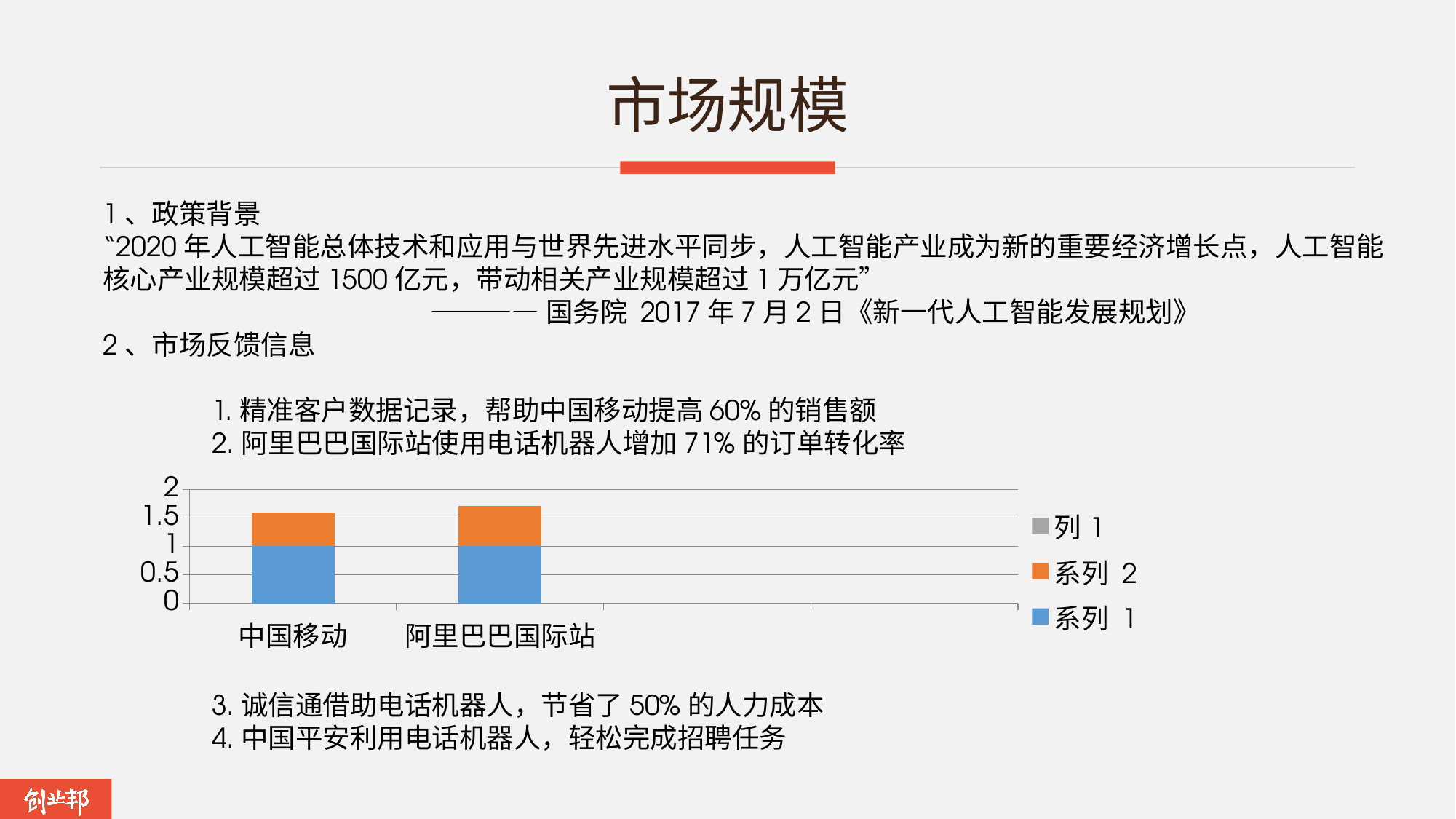

# 市场规模
1、政策背景
“2020年人工智能总体技术和应用与世界先进水平同步，人工智能产业成为新的重要经济增长点，人工智能核心产业规模超过1500亿元，带动相关产业规模超过1万亿元”
			————国务院 2017年7月2日《新一代人工智能发展规划》
2、市场反馈信息

	1.精准客户数据记录，帮助中国移动提高60%的销售额
	2.阿里巴巴国际站使用电话机器人增加71%的订单转化率

	3.诚信通借助电话机器人，节省了50%的人力成本
	4.中国平安利用电话机器人，轻松完成招聘任务

### Chart

| Category | 系列 1 | 系列 2 | 列1 |
|---|---|---|---|
| 中国移动 | 1.0 | 0.6 | None |
| 阿里巴巴国际站 | 1.0 | 0.71 | None |